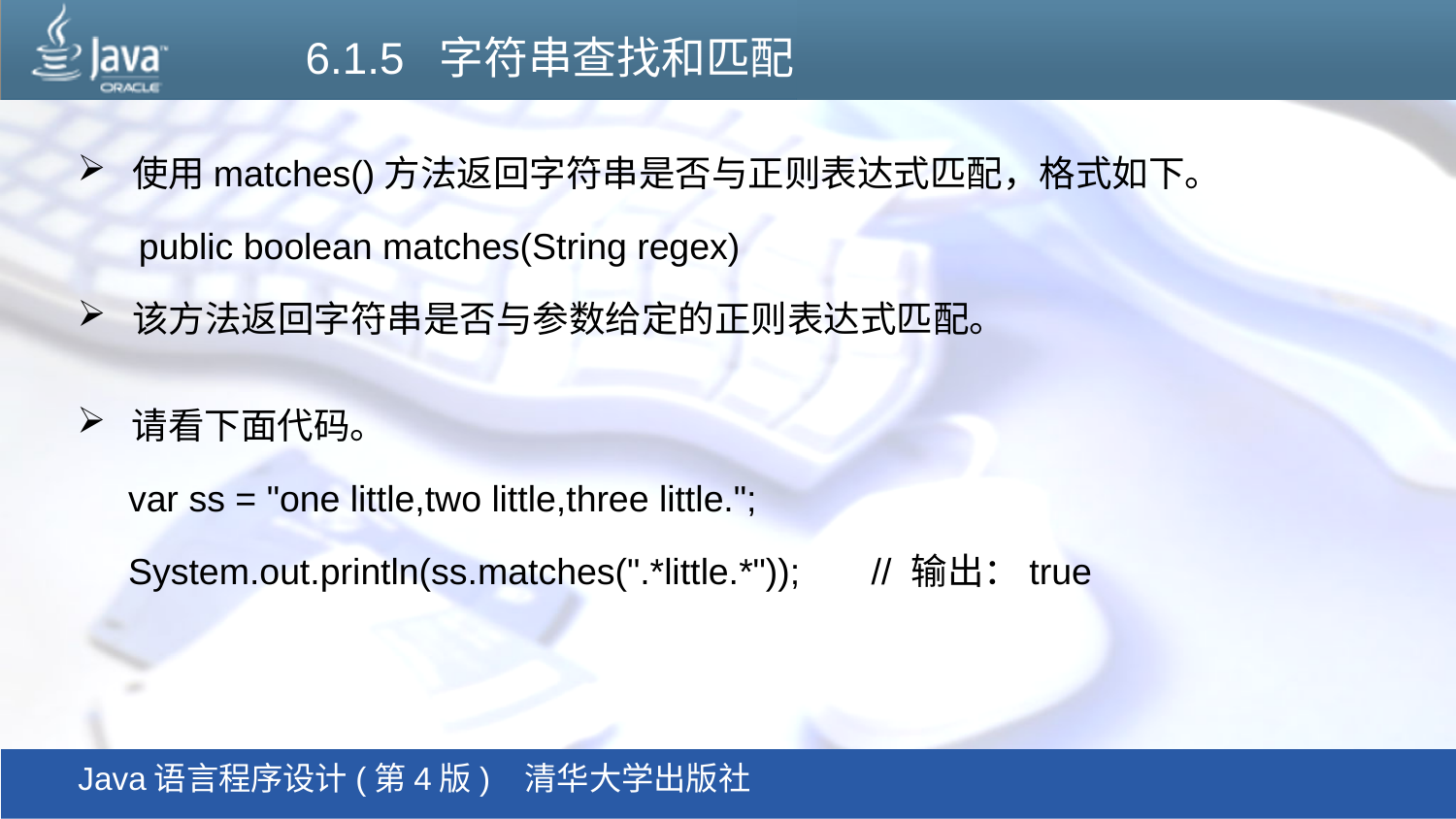

# 6.1.5  字符串查找和匹配
使用matches()方法返回字符串是否与正则表达式匹配，格式如下。
      public boolean matches(String regex)
该方法返回字符串是否与参数给定的正则表达式匹配。
请看下面代码。
     var ss = "one little,two little,three little.";
     System.out.println(ss.matches(".*little.*"));       // 输出：true